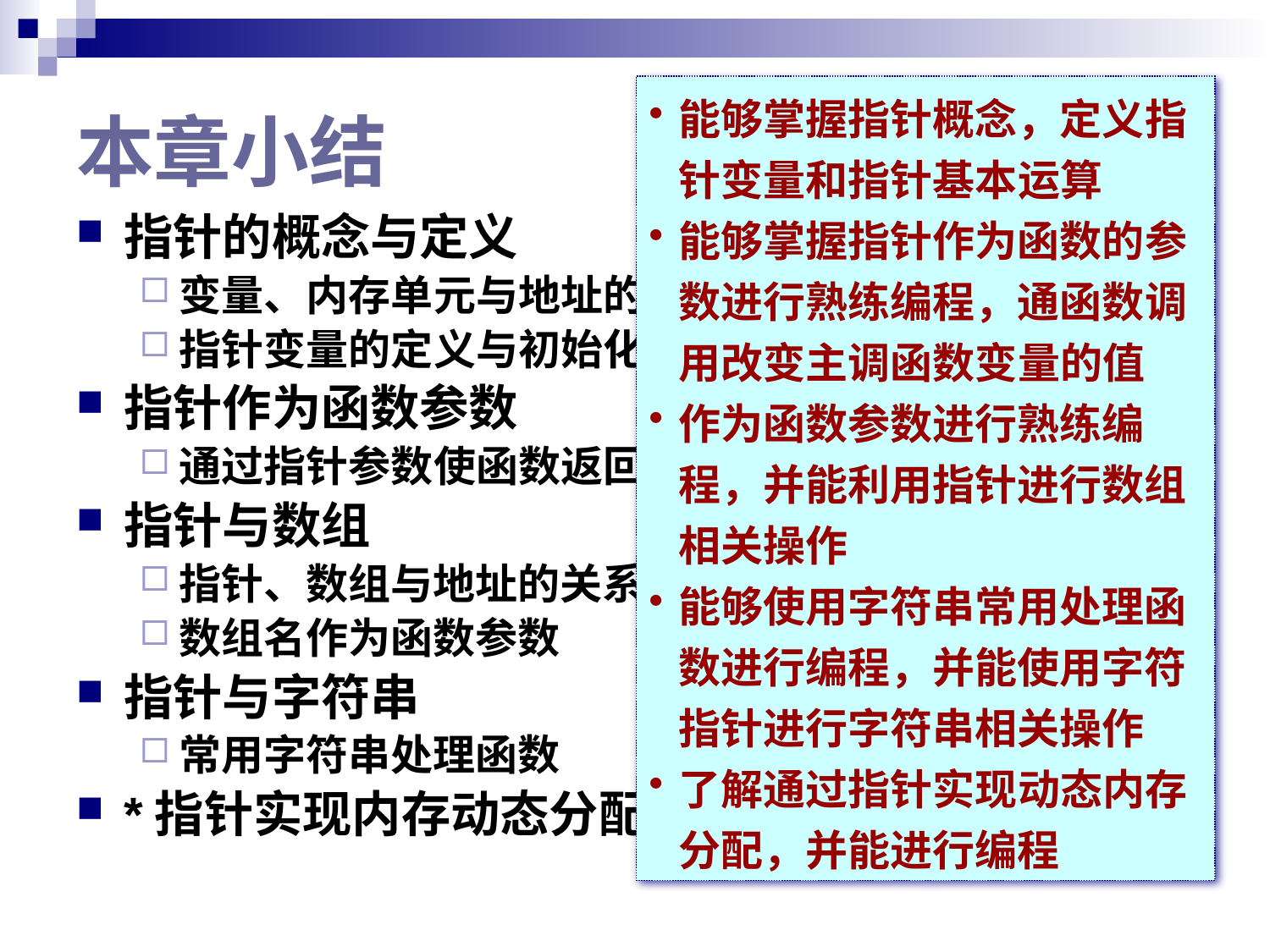

# 本章小结
能够掌握指针概念，定义指针变量和指针基本运算
能够掌握指针作为函数的参数进行熟练编程，通函数调用改变主调函数变量的值
作为函数参数进行熟练编程，并能利用指针进行数组相关操作
能够使用字符串常用处理函数进行编程，并能使用字符指针进行字符串相关操作
了解通过指针实现动态内存分配，并能进行编程
指针的概念与定义
变量、内存单元与地址的关系
指针变量的定义与初始化
指针作为函数参数
通过指针参数使函数返回多个值
指针与数组
指针、数组与地址的关系
数组名作为函数参数
指针与字符串
常用字符串处理函数
*指针实现内存动态分配